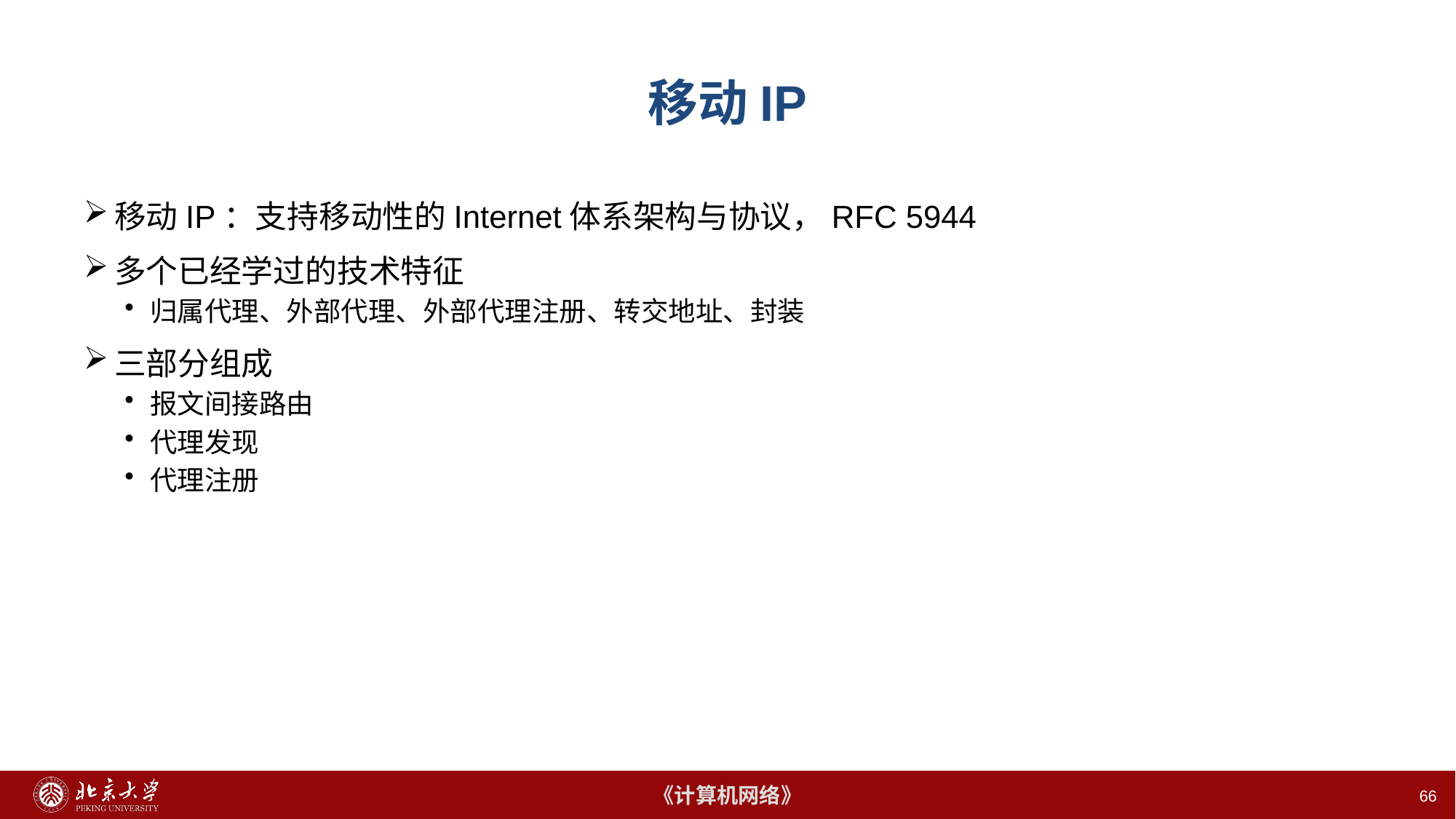

# 移动IP
移动IP：支持移动性的Internet体系架构与协议，RFC 5944
多个已经学过的技术特征
归属代理、外部代理、外部代理注册、转交地址、封装
三部分组成
报文间接路由
代理发现
代理注册

66